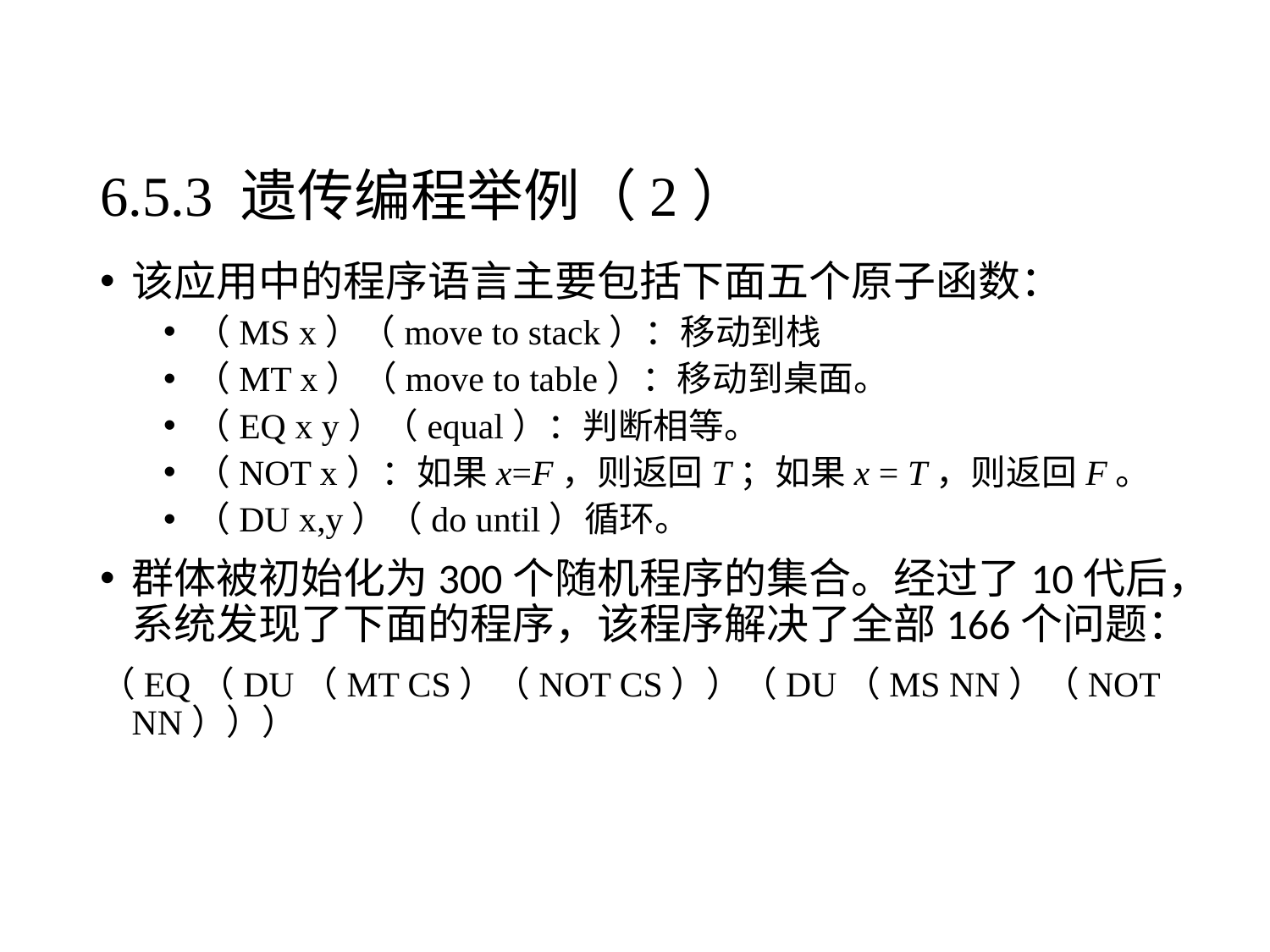

# 6.5.3 遗传编程举例（2）
该应用中的程序语言主要包括下面五个原子函数：
（MS x）（move to stack）：移动到栈
（MT x）（move to table）：移动到桌面。
（EQ x y）（equal）：判断相等。
（NOT x）：如果x=F，则返回T；如果x = T，则返回F。
（DU x,y）（do until）循环。
群体被初始化为300个随机程序的集合。经过了10代后，系统发现了下面的程序，该程序解决了全部166个问题：
（EQ（DU（MT CS）（NOT CS））（DU（MS NN）（NOT NN）））